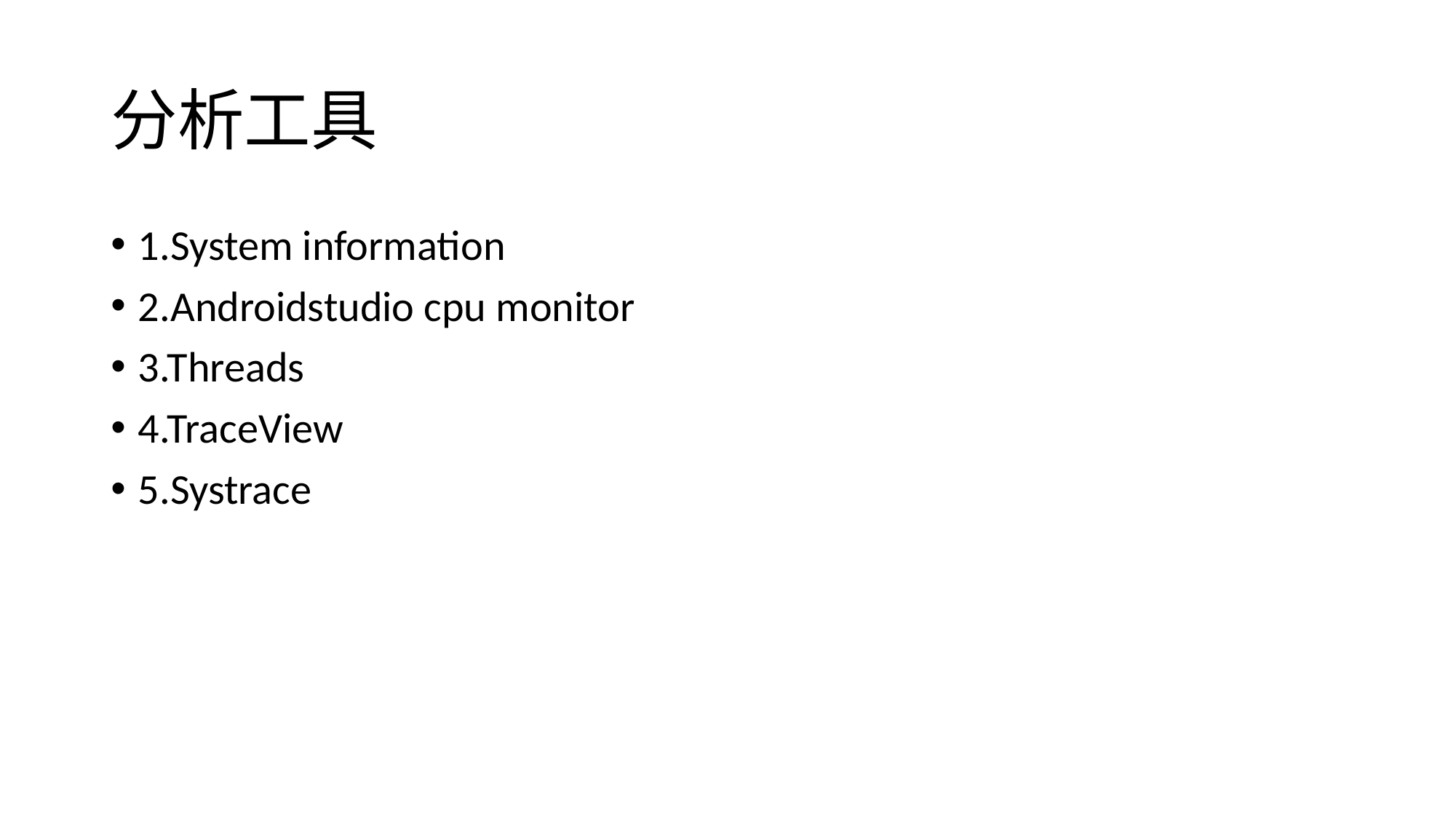

# 分析工具
1.System information
2.Androidstudio cpu monitor
3.Threads
4.TraceView
5.Systrace